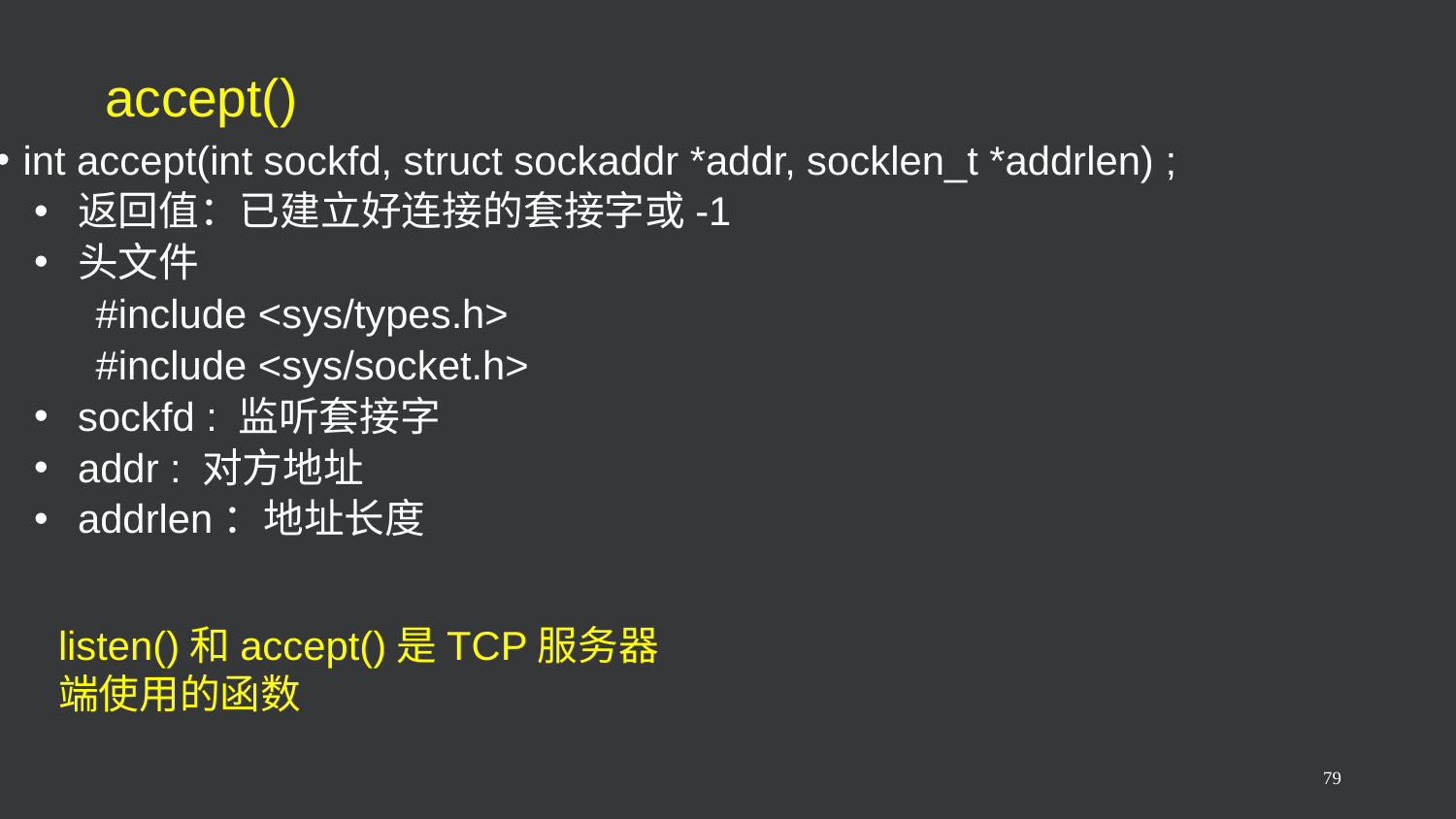

# accept()
int accept(int sockfd, struct sockaddr *addr, socklen_t *addrlen) ;
返回值：已建立好连接的套接字或-1
头文件
#include <sys/types.h>
#include <sys/socket.h>
sockfd : 监听套接字
addr : 对方地址
addrlen：地址长度
listen()和accept()是TCP服务器端使用的函数
79